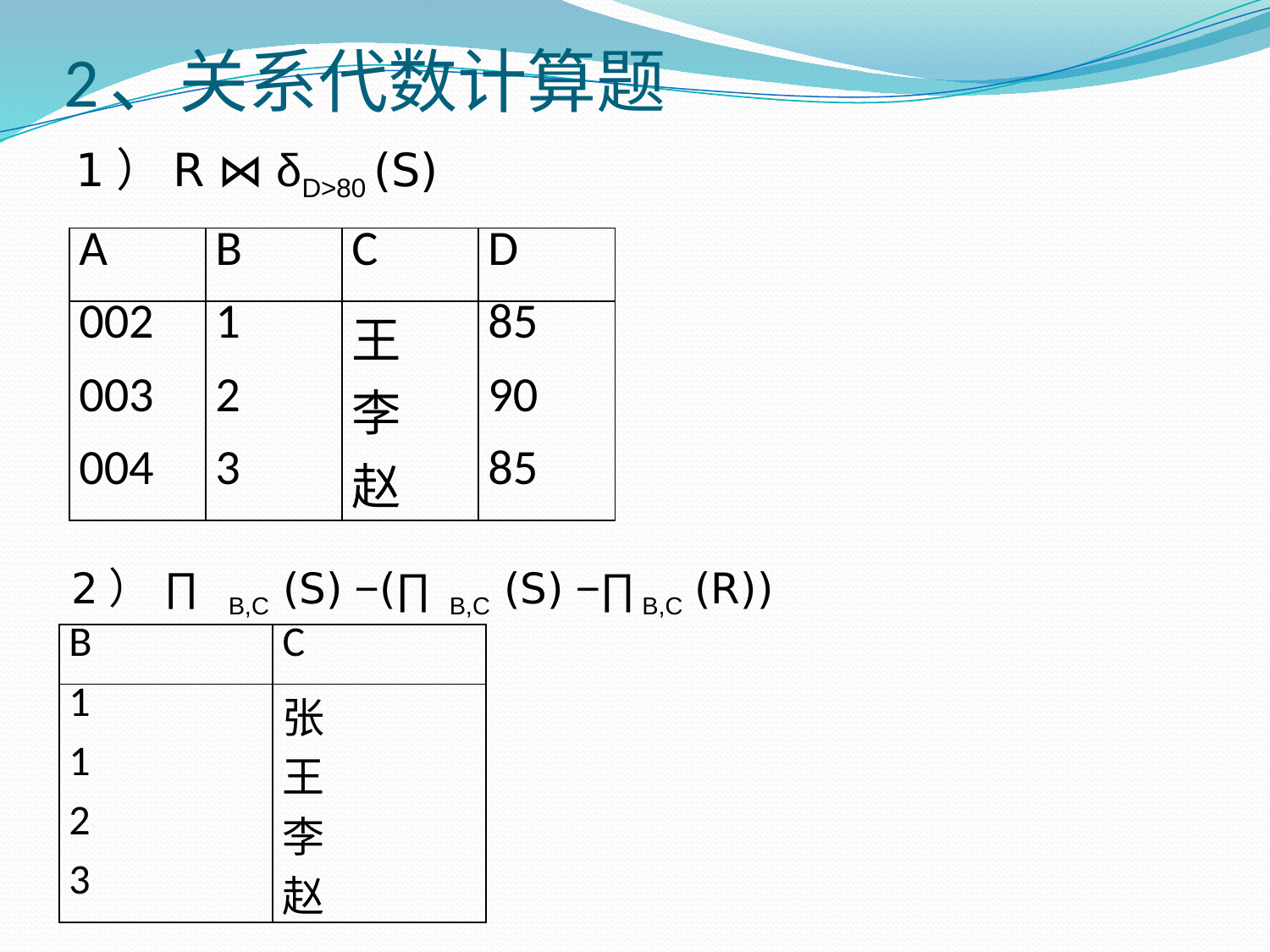

# 2、关系代数计算题
1）R ⋈ δD>80 (S)

| A | B | C | D |
| --- | --- | --- | --- |
| 002 | 1 | 王 | 85 |
| 003 | 2 | 李 | 90 |
| 004 | 3 | 赵 | 85 |
2） ∏  B,C (S) −(∏  B,C (S) −∏ B,C (R))
| B | C |
| --- | --- |
| 1 | 张 |
| 1 | 王 |
| 2 | 李 |
| 3 | 赵 |